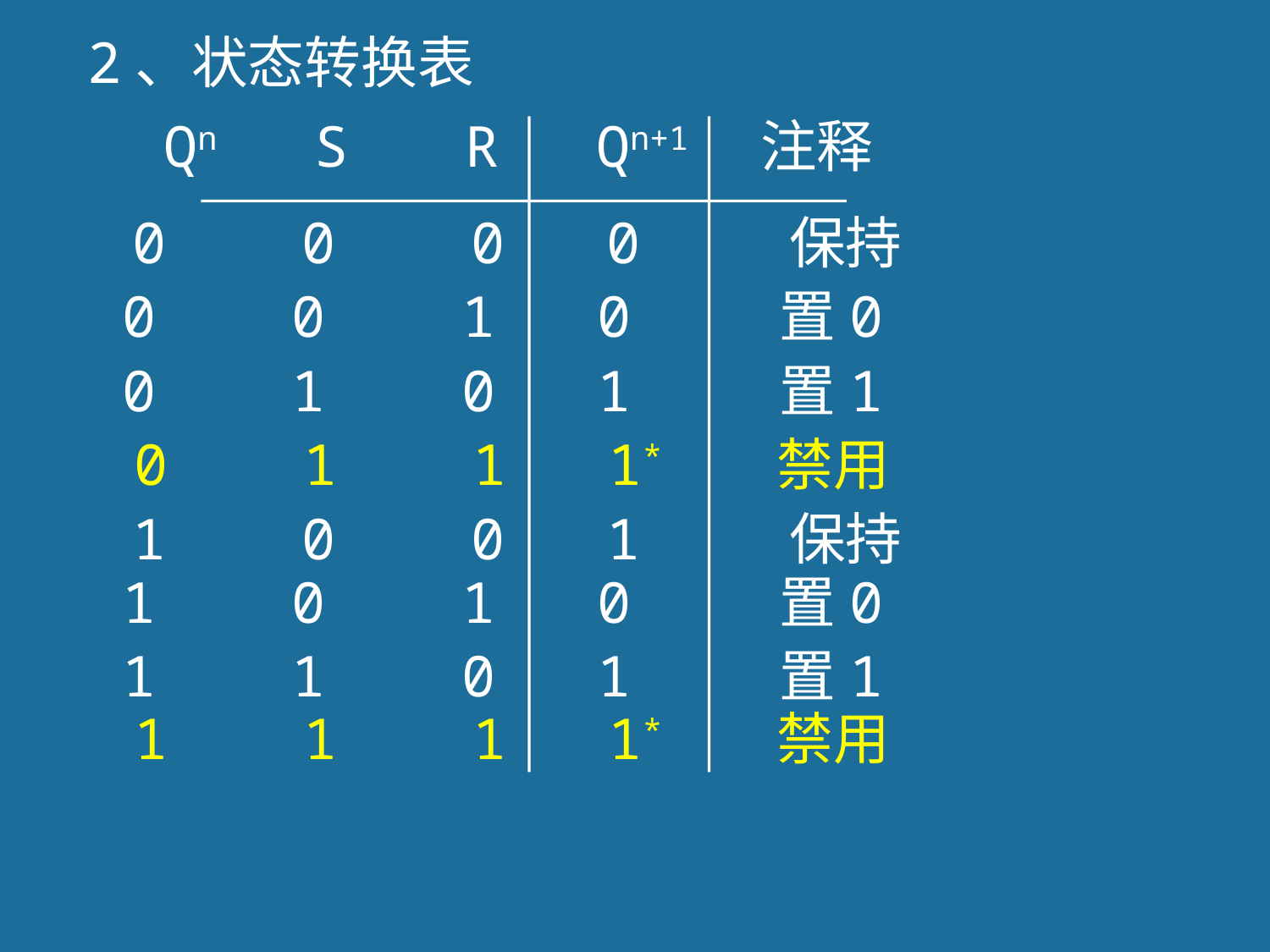

2、状态转换表
Qn     S      R     Qn+1   注释

0    0    0   0    保持

0    0    1   0    置0
0    1    0   1    置1
0    1    1   1*   禁用
1    0    0   1    保持
1    0    1   0    置0
1    1    0   1    置1
1    1    1   1*   禁用
72